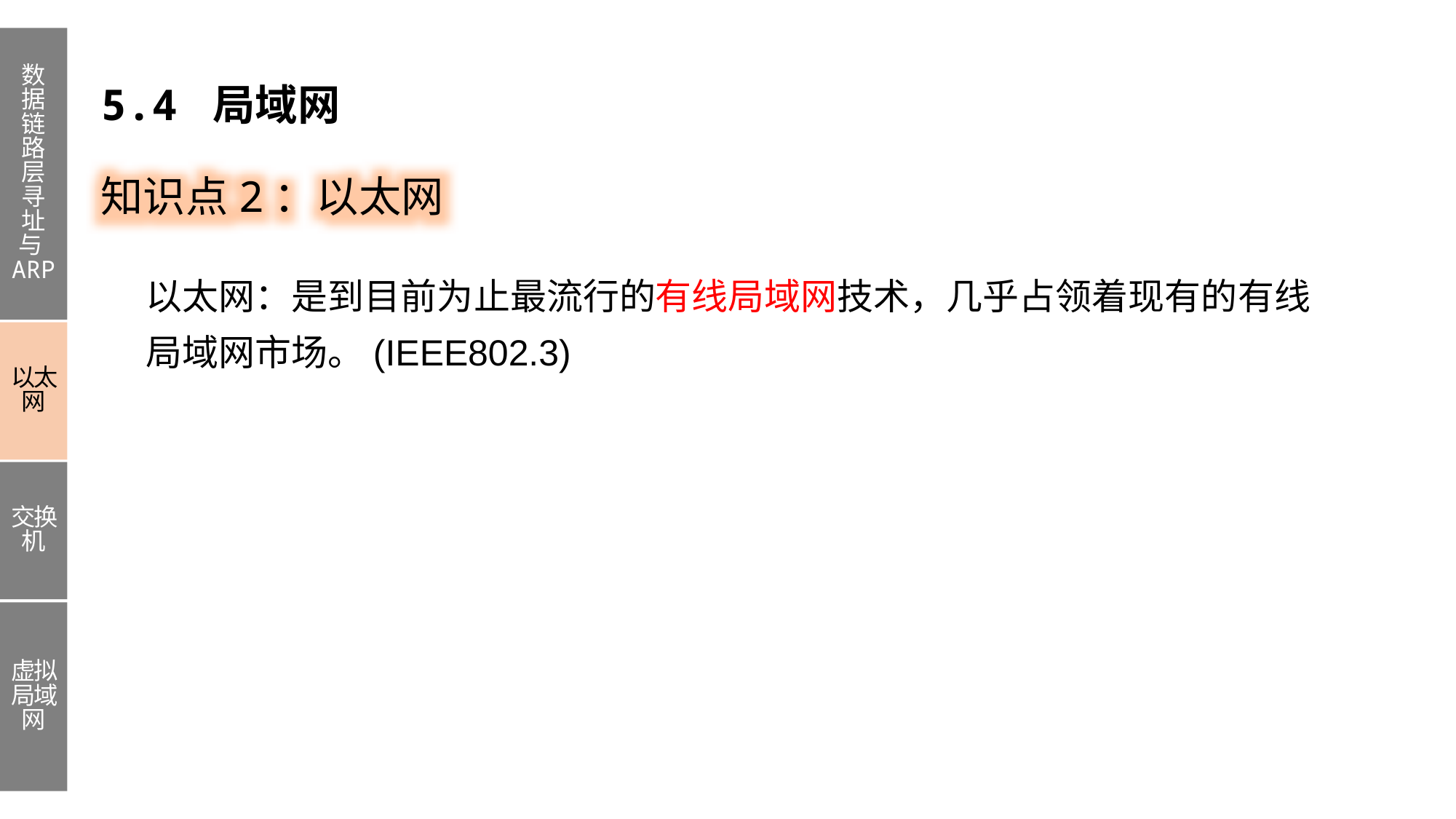

数据链路层寻址与ARP
以太网
交换机
虚拟局域网
5.4 局域网
知识点2：以太网
以太网：是到目前为止最流行的有线局域网技术，几乎占领着现有的有线 局域网市场。(IEEE802.3)